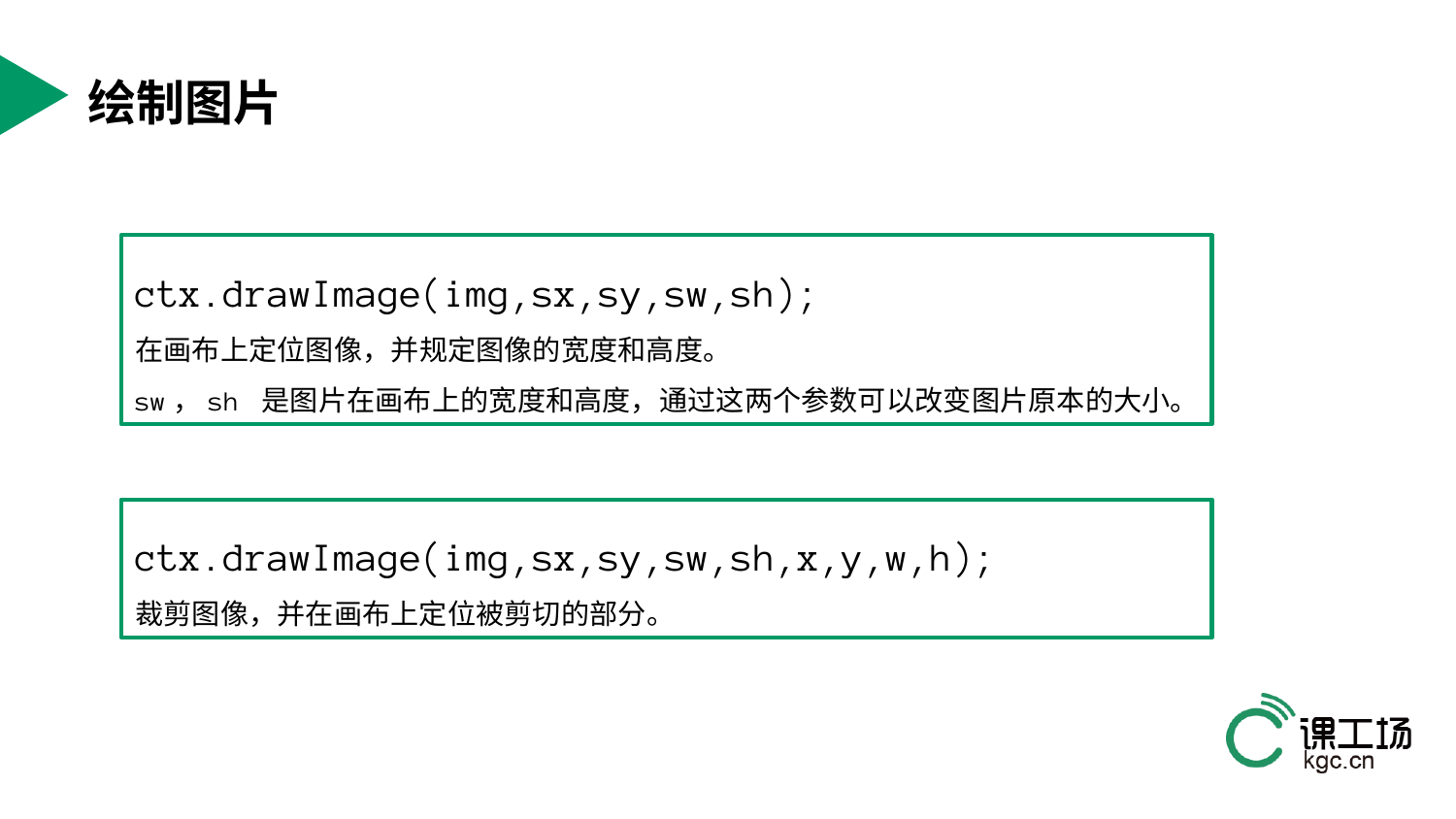

# 绘制图片
ctx.drawImage(img,sx,sy,sw,sh);
在画布上定位图像，并规定图像的宽度和高度。
sw，sh 是图片在画布上的宽度和高度，通过这两个参数可以改变图片原本的大小。
ctx.drawImage(img,sx,sy,sw,sh,x,y,w,h);
裁剪图像，并在画布上定位被剪切的部分。